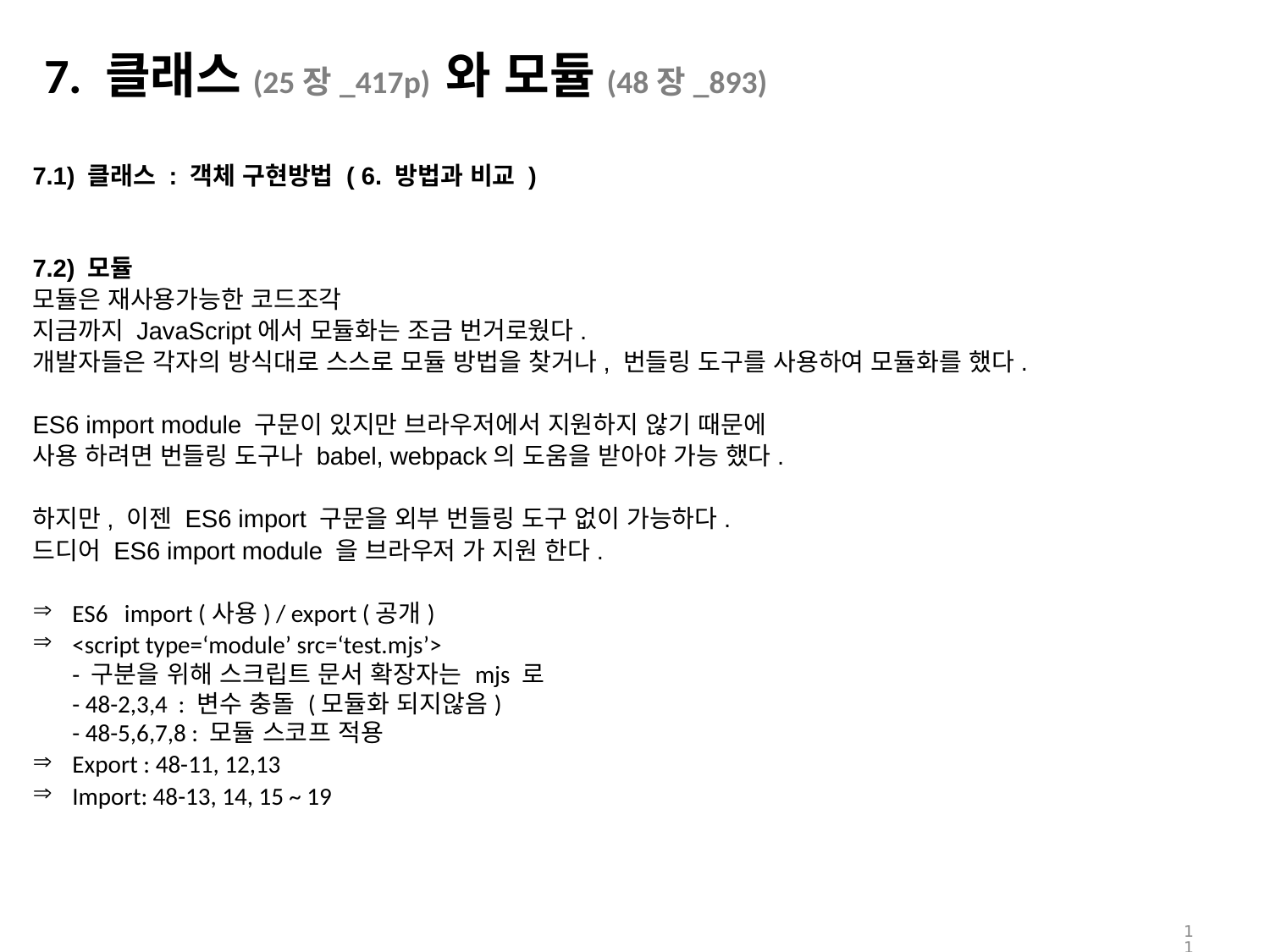

# 7. 클래스(25장_417p) 와 모듈(48장_893)
7.1) 클래스 : 객체 구현방법 ( 6. 방법과 비교 )

7.2) 모듈
모듈은 재사용가능한 코드조각
지금까지 JavaScript에서 모듈화는 조금 번거로웠다.
개발자들은 각자의 방식대로 스스로 모듈 방법을 찾거나, 번들링 도구를 사용하여 모듈화를 했다.

ES6 import module 구문이 있지만 브라우저에서 지원하지 않기 때문에
사용 하려면 번들링 도구나 babel, webpack의 도움을 받아야 가능 했다.

하지만, 이젠 ES6 import 구문을 외부 번들링 도구 없이 가능하다.
드디어 ES6 import module 을 브라우저 가 지원 한다.

ES6   import (사용) / export (공개)
<script type=‘module’ src=‘test.mjs’>
- 구분을 위해 스크립트 문서 확장자는 mjs 로
- 48-2,3,4  : 변수 충돌 (모듈화 되지않음)
- 48-5,6,7,8 : 모듈 스코프 적용
Export : 48-11, 12,13
Import: 48-13, 14, 15 ~ 19

11